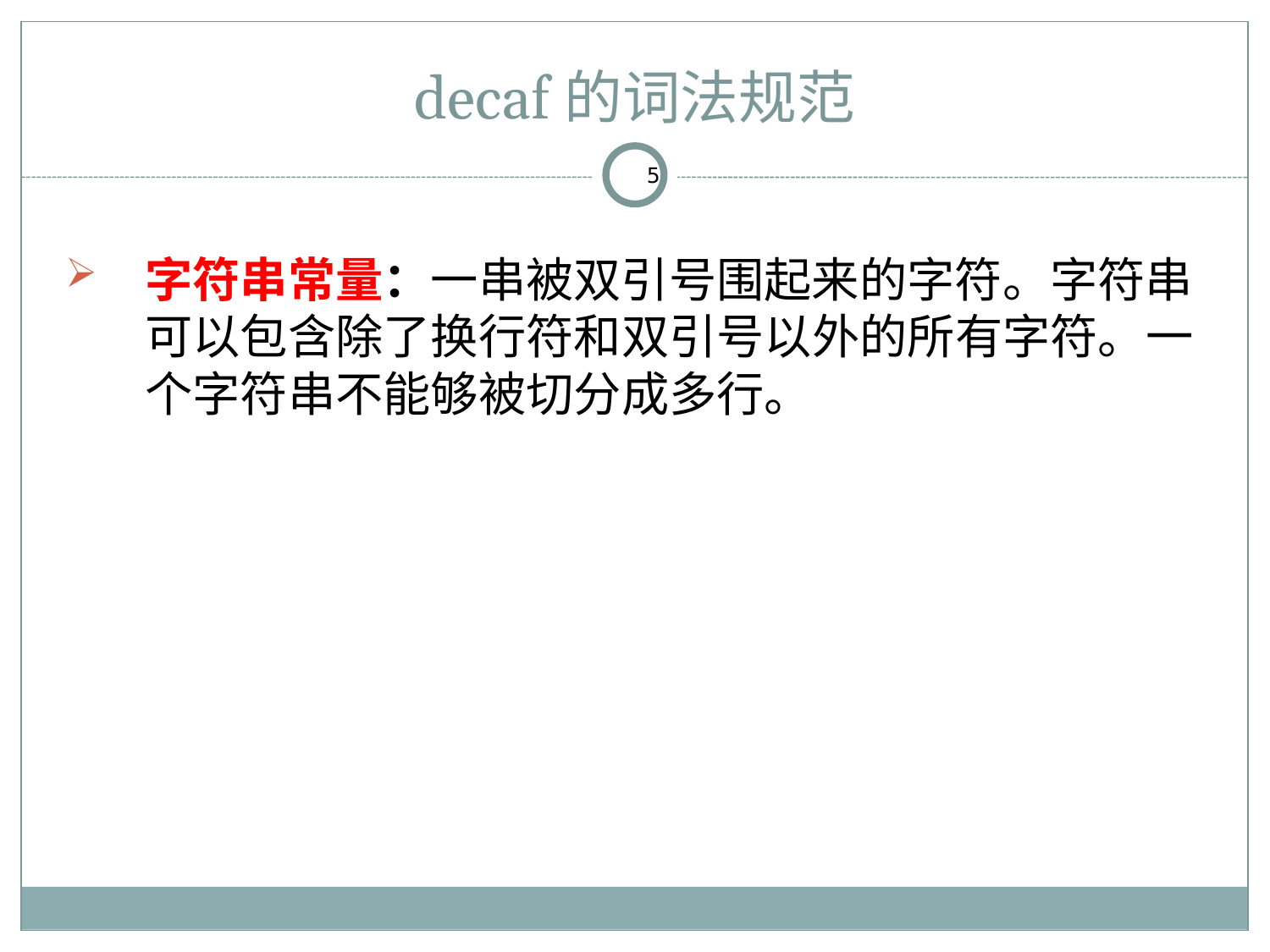

# decaf的词法规范
5
字符串常量：一串被双引号围起来的字符。字符串可以包含除了换行符和双引号以外的所有字符。一个字符串不能够被切分成多行。